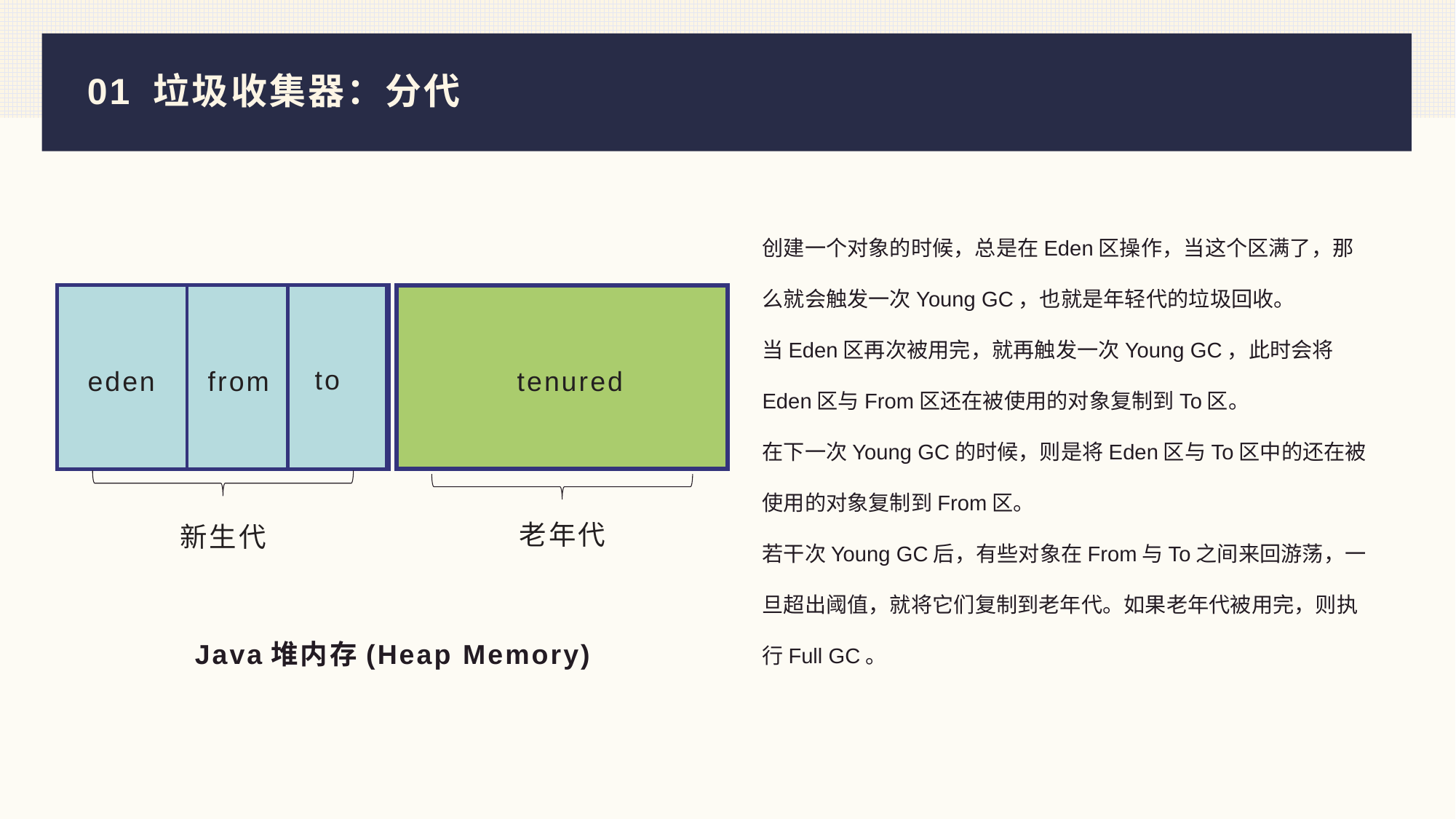

# 01 垃圾收集器：分代
创建一个对象的时候，总是在Eden区操作，当这个区满了，那么就会触发一次Young GC，也就是年轻代的垃圾回收。
当Eden区再次被用完，就再触发一次Young GC，此时会将Eden区与From区还在被使用的对象复制到To区。
在下一次Young GC的时候，则是将Eden区与To区中的还在被使用的对象复制到From区。
若干次Young GC后，有些对象在From与To之间来回游荡，一旦超出阈值，就将它们复制到老年代。如果老年代被用完，则执行Full GC。

to
eden
from
tenured

老年代
新生代
Java堆内存(Heap Memory)